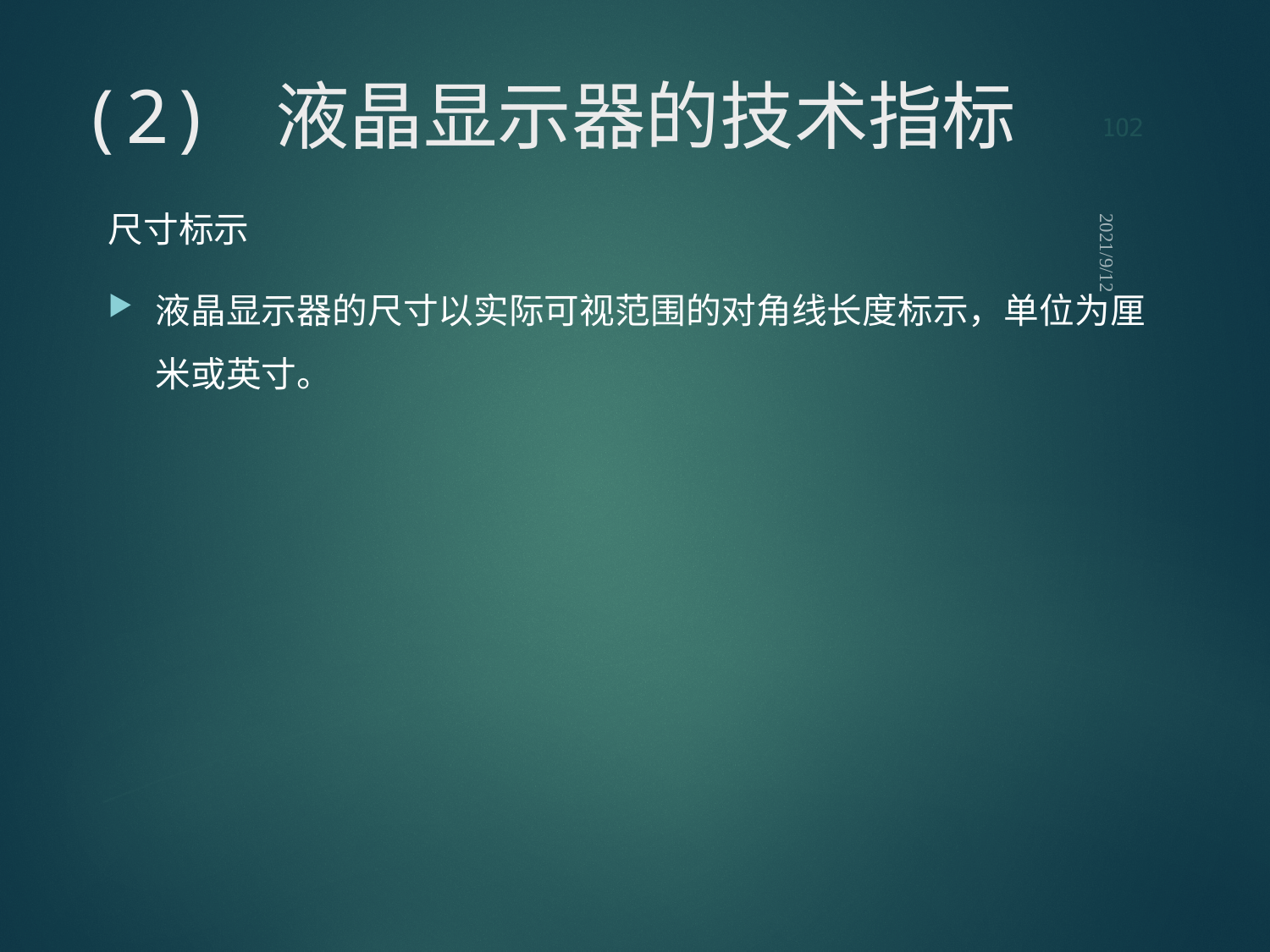

102
# (2) 液晶显示器的技术指标
尺寸标示
液晶显示器的尺寸以实际可视范围的对角线长度标示，单位为厘米或英寸。
2021/9/12